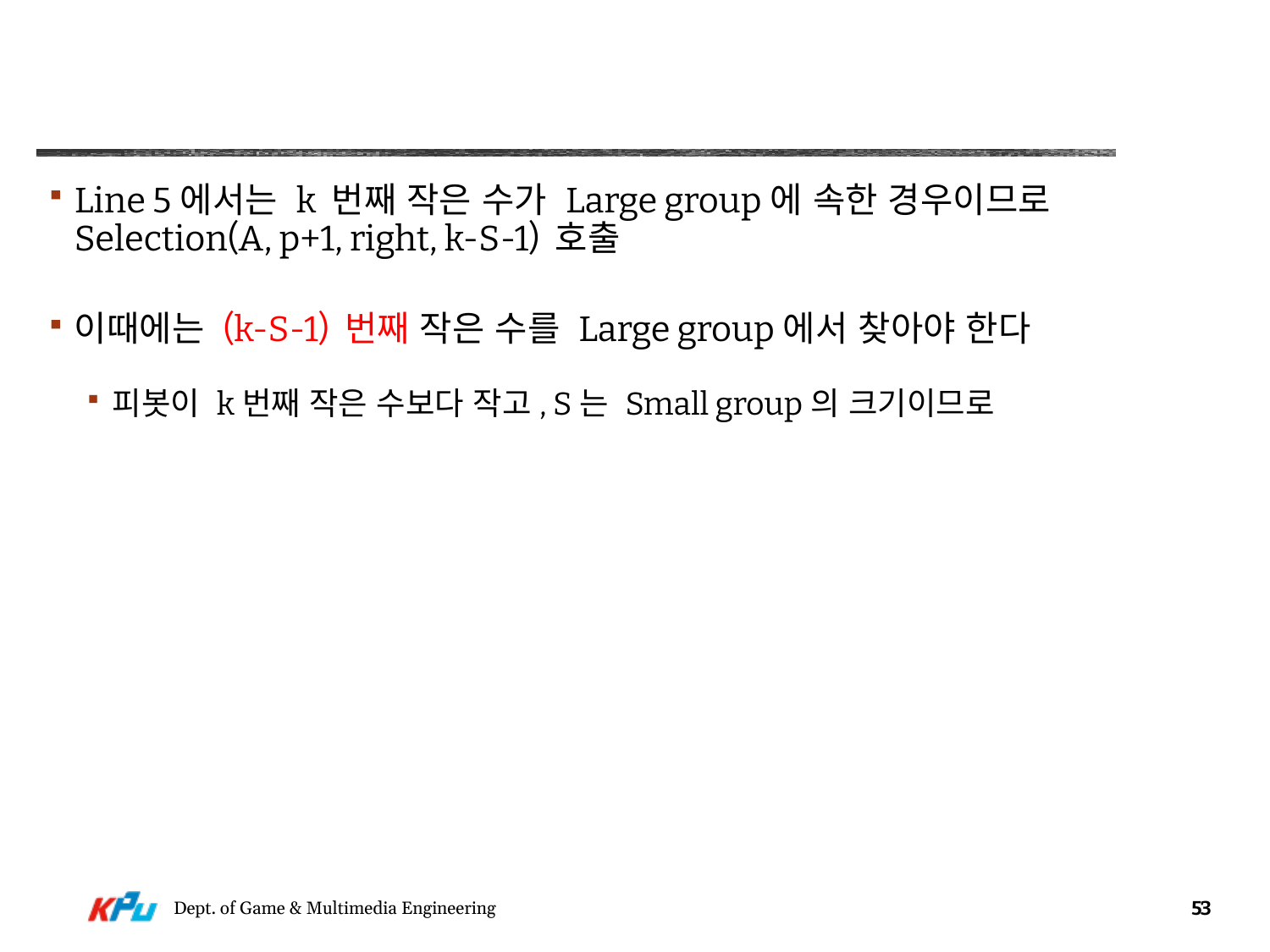

#
Line 5에서는 k 번째 작은 수가 Large group에 속한 경우이므로 Selection(A, p+1, right, k-S-1) 호출
이때에는 (k-S-1) 번째 작은 수를 Large group에서 찾아야 한다
피봇이 k번째 작은 수보다 작고, S는 Small group의 크기이므로

Dept. of Game & Multimedia Engineering
53